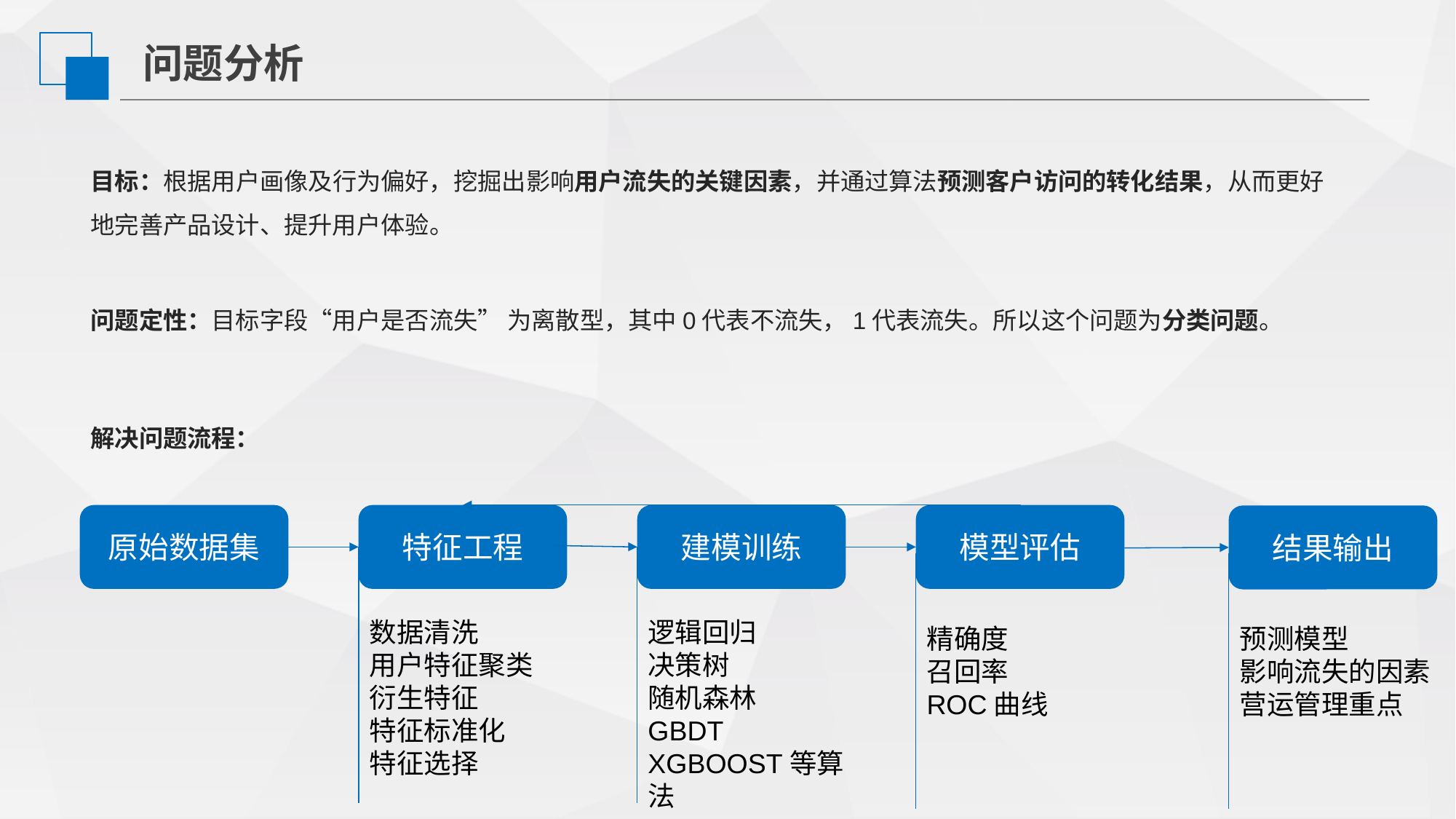

问题分析
目标：根据用户画像及行为偏好，挖掘出影响用户流失的关键因素，并通过算法预测客户访问的转化结果，从而更好地完善产品设计、提升用户体验。
问题定性：目标字段“用户是否流失” 为离散型，其中0代表不流失，1代表流失。所以这个问题为分类问题。
解决问题流程：
模型评估
原始数据集
特征工程
建模训练
结果输出
数据清洗
用户特征聚类
衍生特征
特征标准化
特征选择
逻辑回归
决策树
随机森林
GBDT
XGBOOST等算法

精确度
召回率
ROC曲线

预测模型
影响流失的因素
营运管理重点